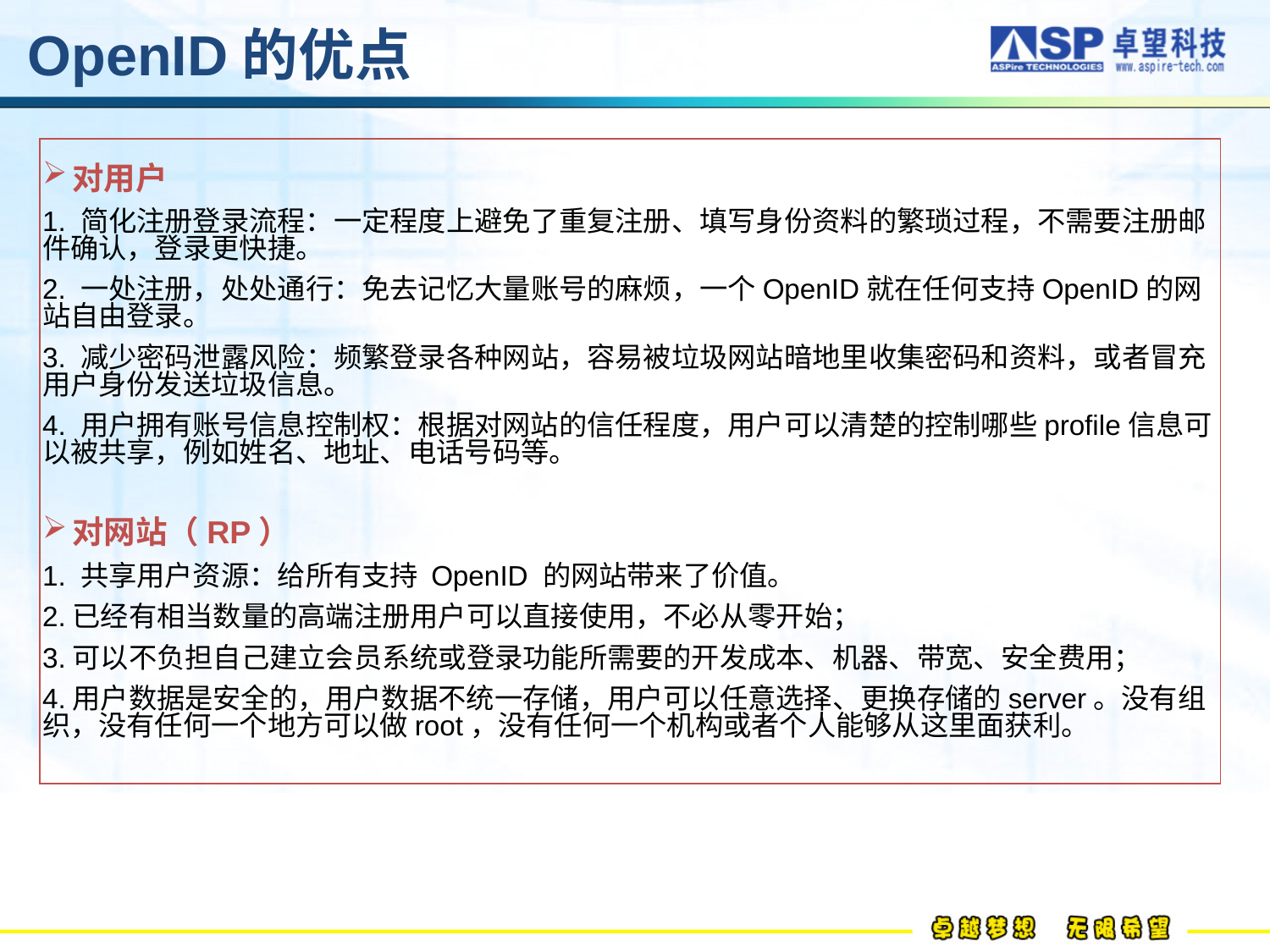

# OpenID的优点

对用户
1. 简化注册登录流程：一定程度上避免了重复注册、填写身份资料的繁琐过程，不需要注册邮件确认，登录更快捷。
2. 一处注册，处处通行：免去记忆大量账号的麻烦，一个OpenID就在任何支持OpenID的网站自由登录。
3. 减少密码泄露风险：频繁登录各种网站，容易被垃圾网站暗地里收集密码和资料，或者冒充用户身份发送垃圾信息。
4. 用户拥有账号信息控制权：根据对网站的信任程度，用户可以清楚的控制哪些profile信息可以被共享，例如姓名、地址、电话号码等。

对网站（RP）
1. 共享用户资源：给所有支持 OpenID 的网站带来了价值。
2.已经有相当数量的高端注册用户可以直接使用，不必从零开始；
3.可以不负担自己建立会员系统或登录功能所需要的开发成本、机器、带宽、安全费用；
4.用户数据是安全的，用户数据不统一存储，用户可以任意选择、更换存储的server。没有组织，没有任何一个地方可以做root，没有任何一个机构或者个人能够从这里面获利。